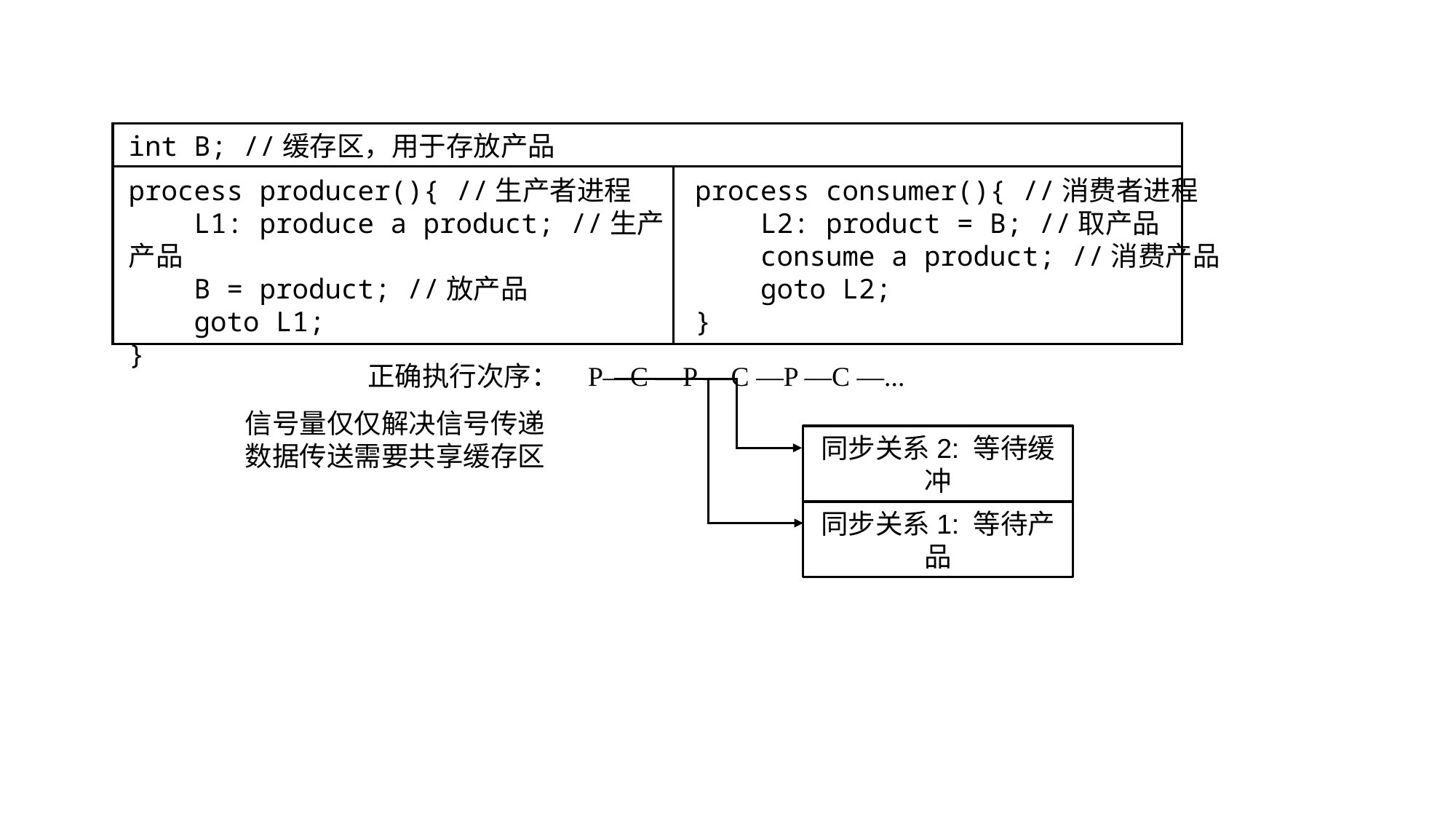

int B; //缓存区，用于存放产品
process consumer(){ //消费者进程
    L2: product = B; //取产品
    consume a product; //消费产品
    goto L2;
}
process producer(){ //生产者进程
    L1: produce a product; //生产产品
    B = product; //放产品
    goto L1;
}
正确执行次序：
P—C —P —C —P —C —...
信号量仅仅解决信号传递
数据传送需要共享缓存区
同步关系2: 等待缓冲
同步关系1: 等待产品